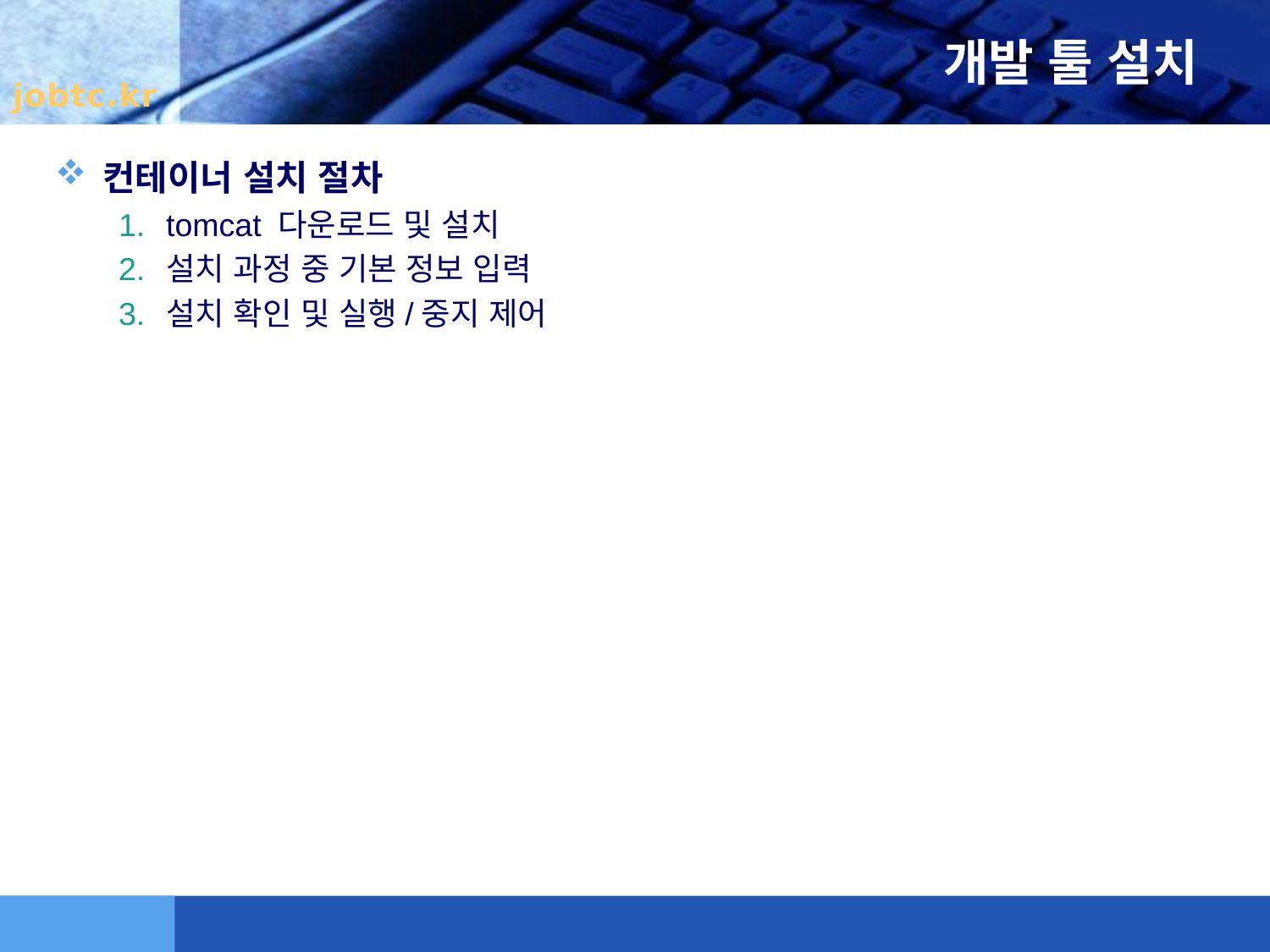

# 개발 툴 설치
컨테이너 설치 절차
tomcat 다운로드 및 설치
설치 과정 중 기본 정보 입력
설치 확인 및 실행/중지 제어